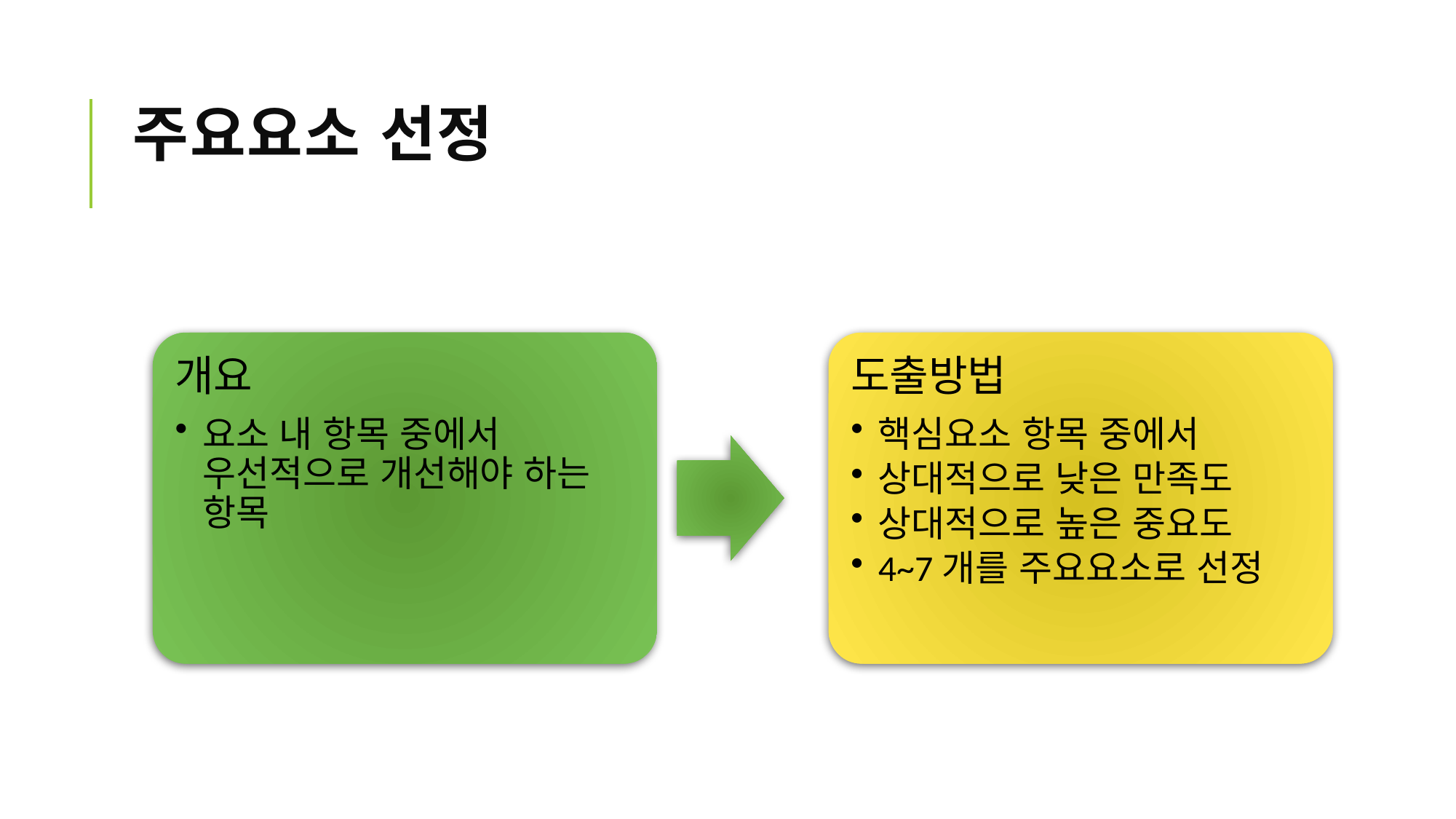

# 주요요소 선정
개요
요소 내 항목 중에서 우선적으로 개선해야 하는 항목
도출방법
핵심요소 항목 중에서
상대적으로 낮은 만족도
상대적으로 높은 중요도
4~7개를 주요요소로 선정